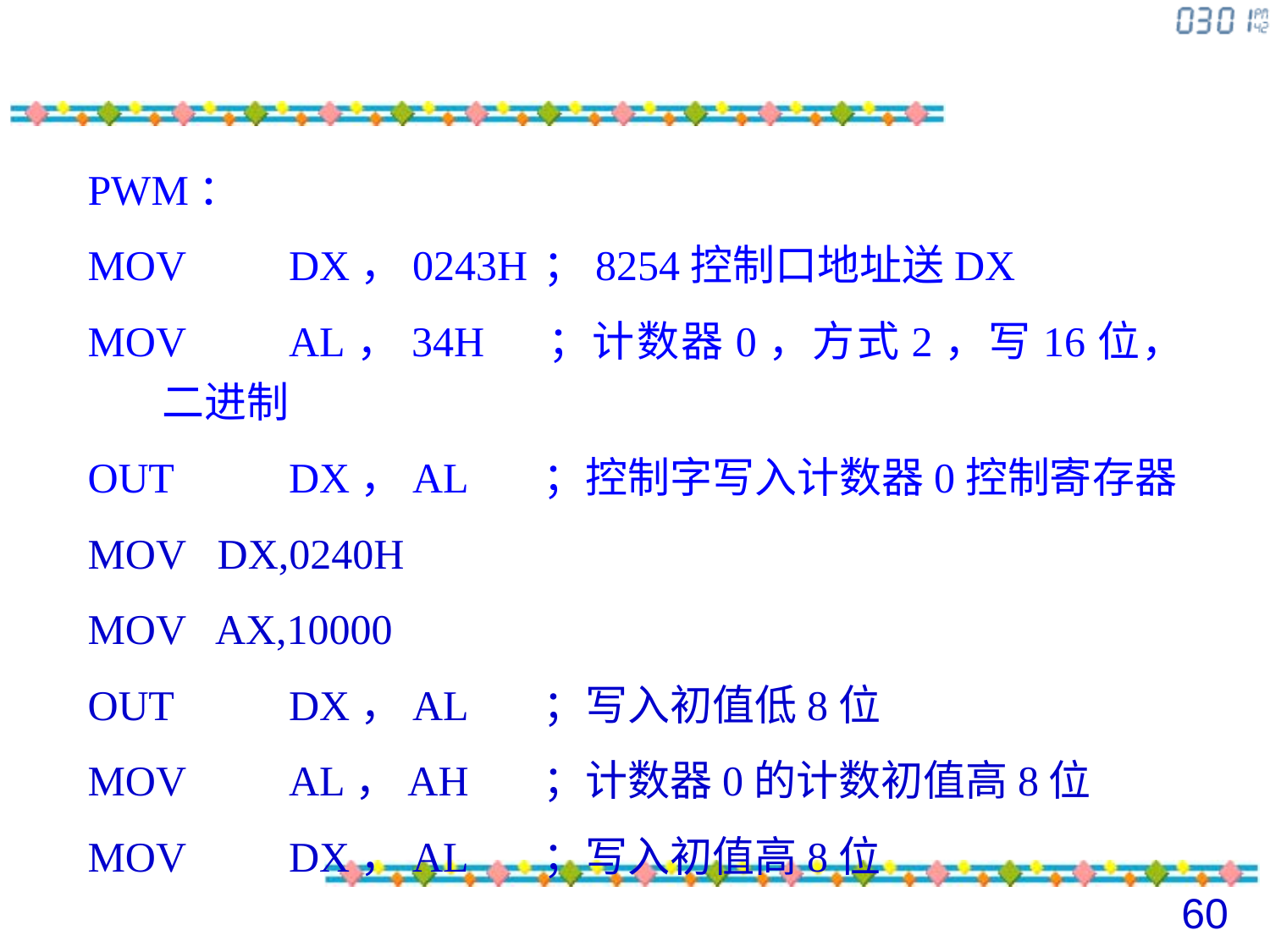

PWM：
MOV	DX，0243H	；8254控制口地址送DX
MOV	AL，34H	；计数器0，方式2，写16位，二进制
OUT	DX，AL	；控制字写入计数器0控制寄存器
MOV   DX,0240H
MOV   AX,10000
OUT 	DX，AL	；写入初值低8位
MOV	AL，AH	；计数器0的计数初值高8位
MOV	DX，AL	；写入初值高8位